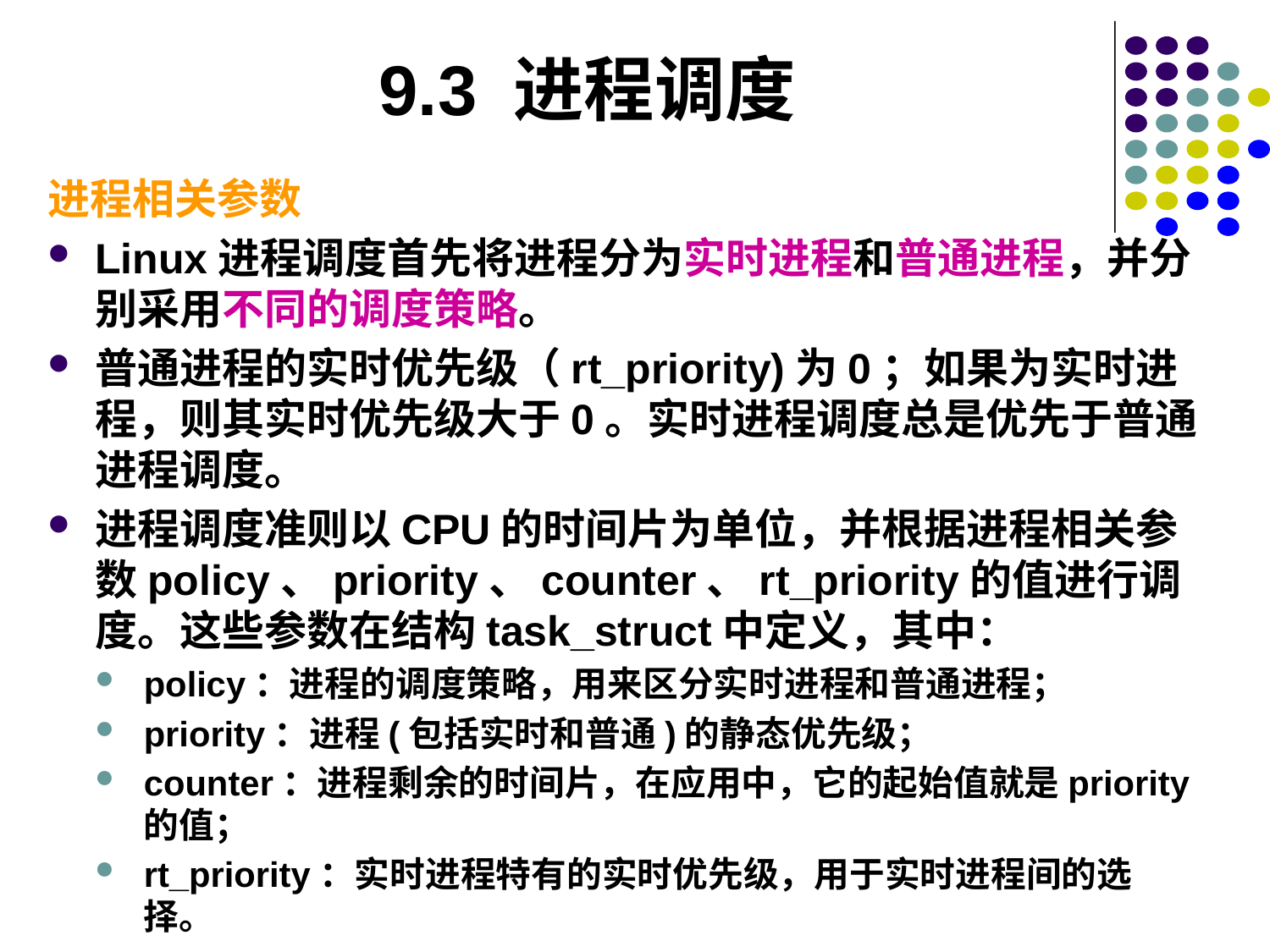

# 9.3 进程调度
进程相关参数
Linux进程调度首先将进程分为实时进程和普通进程，并分别采用不同的调度策略。
普通进程的实时优先级（rt_priority)为0；如果为实时进程，则其实时优先级大于0。实时进程调度总是优先于普通进程调度。
进程调度准则以CPU的时间片为单位，并根据进程相关参数policy、priority、counter、rt_priority的值进行调度。这些参数在结构task_struct中定义，其中：
policy：进程的调度策略，用来区分实时进程和普通进程；
priority：进程(包括实时和普通)的静态优先级；
counter：进程剩余的时间片，在应用中，它的起始值就是priority的值；
rt_priority：实时进程特有的实时优先级，用于实时进程间的选择。